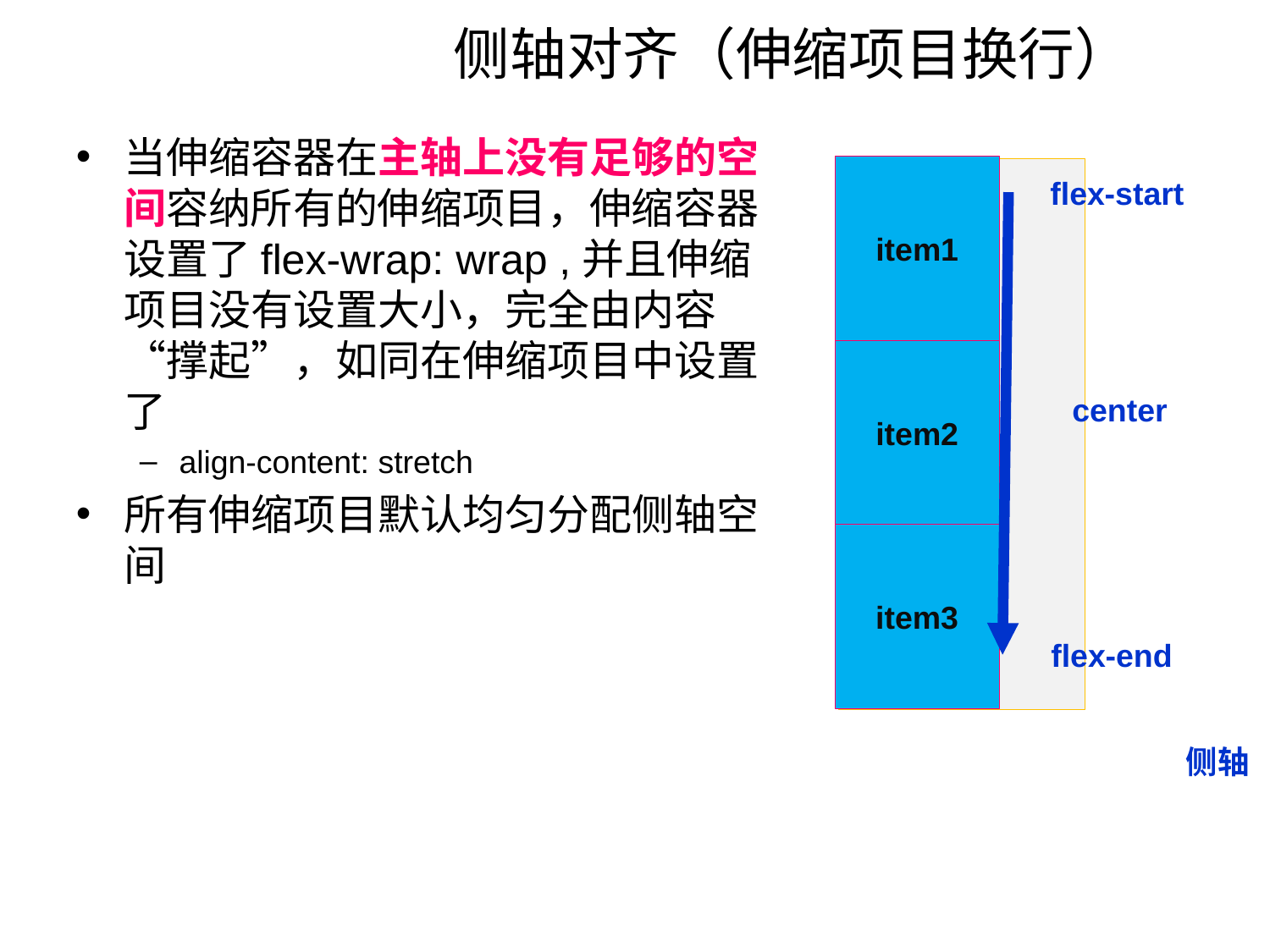

# 侧轴对齐（伸缩项目换行）
当伸缩容器在主轴上没有足够的空间容纳所有的伸缩项目，伸缩容器设置了flex-wrap: wrap ,并且伸缩项目没有设置大小，完全由内容“撑起”，如同在伸缩项目中设置了
align-content: stretch
所有伸缩项目默认均匀分配侧轴空间
item1

flex-start
center
flex-end
侧轴
item2
item3